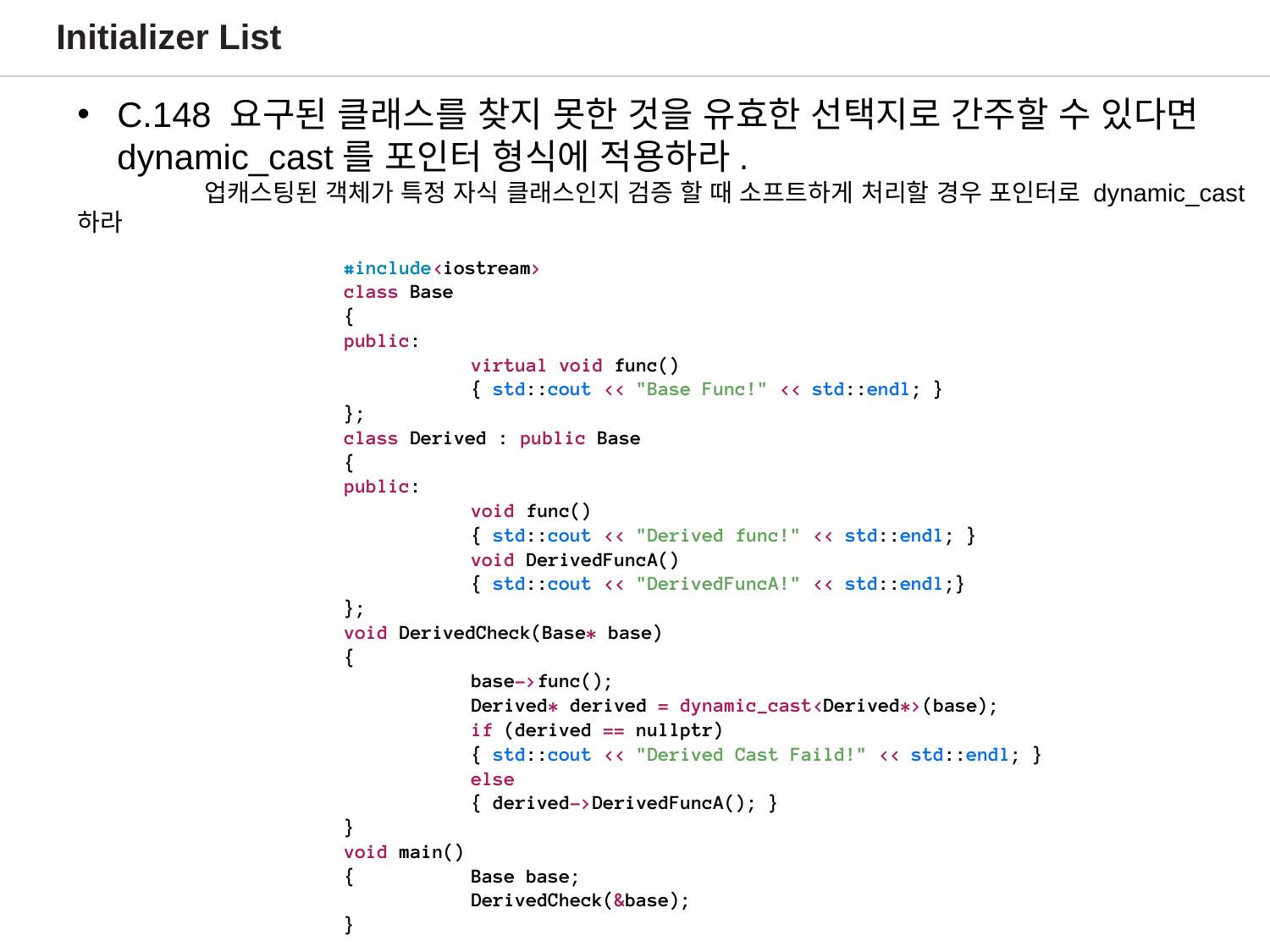

Initializer List
C.148 요구된 클래스를 찾지 못한 것을 유효한 선택지로 간주할 수 있다면 dynamic_cast를 포인터 형식에 적용하라.
	업캐스팅된 객체가 특정 자식 클래스인지 검증 할 때 소프트하게 처리할 경우 포인터로 	dynamic_cast하라
#include<iostream>
class Base
{
public:
	virtual void func()
	{ std::cout << "Base Func!" << std::endl; }
};
class Derived : public Base
{
public:
	void func()
	{ std::cout << "Derived func!" << std::endl; }
	void DerivedFuncA()
	{ std::cout << "DerivedFuncA!" << std::endl;}
};
void DerivedCheck(Base* base)
{
	base->func();
	Derived* derived = dynamic_cast<Derived*>(base);
	if (derived == nullptr)
	{ std::cout << "Derived Cast Faild!" << std::endl; }
	else
	{ derived->DerivedFuncA(); }
}
void main()
{	Base base;
 	DerivedCheck(&base);
}